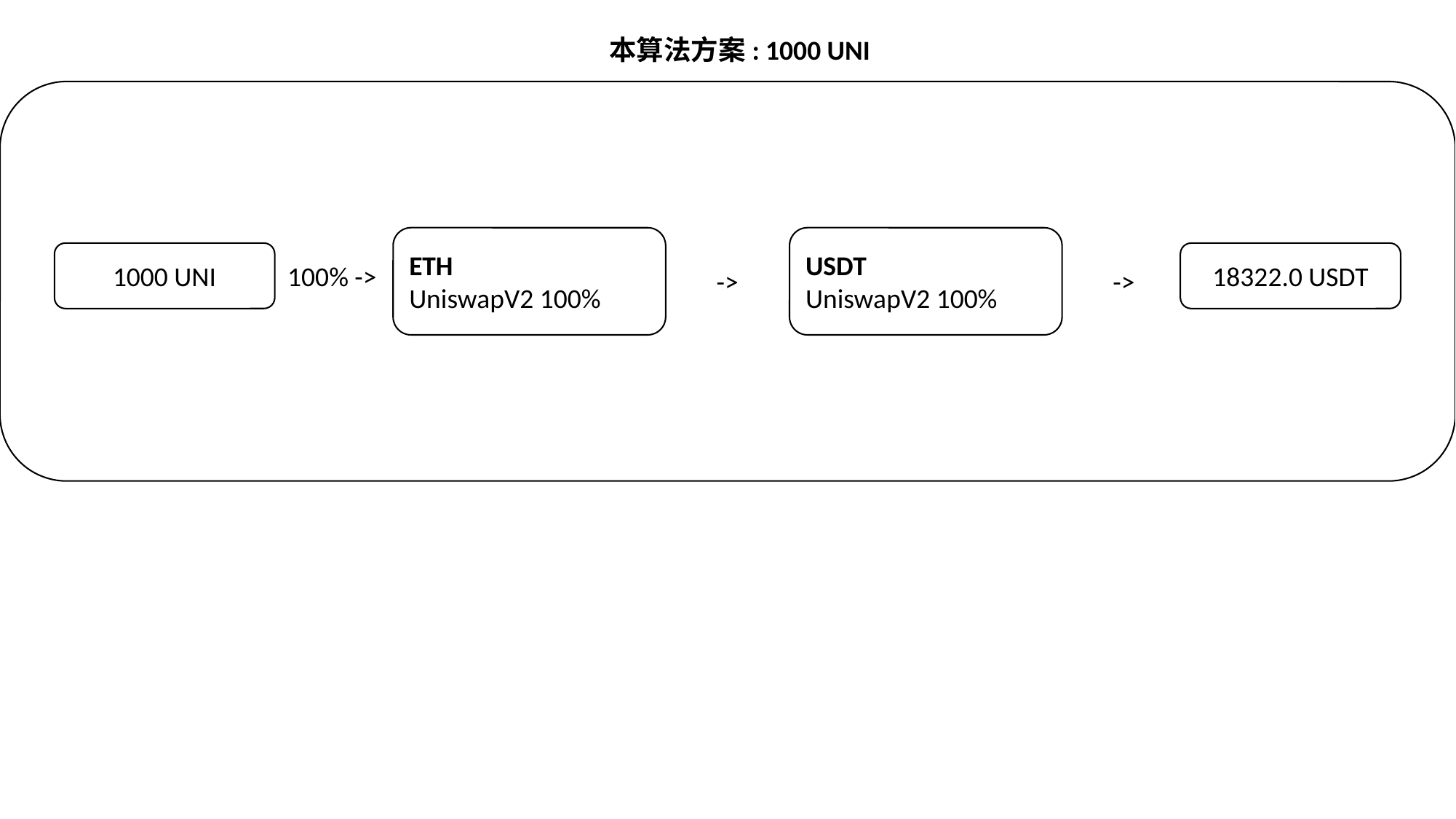

本算法方案: 1000 UNI

ETH
UniswapV2 100%
USDT
UniswapV2 100%
1000 UNI
18322.0 USDT
100% ->
->
->